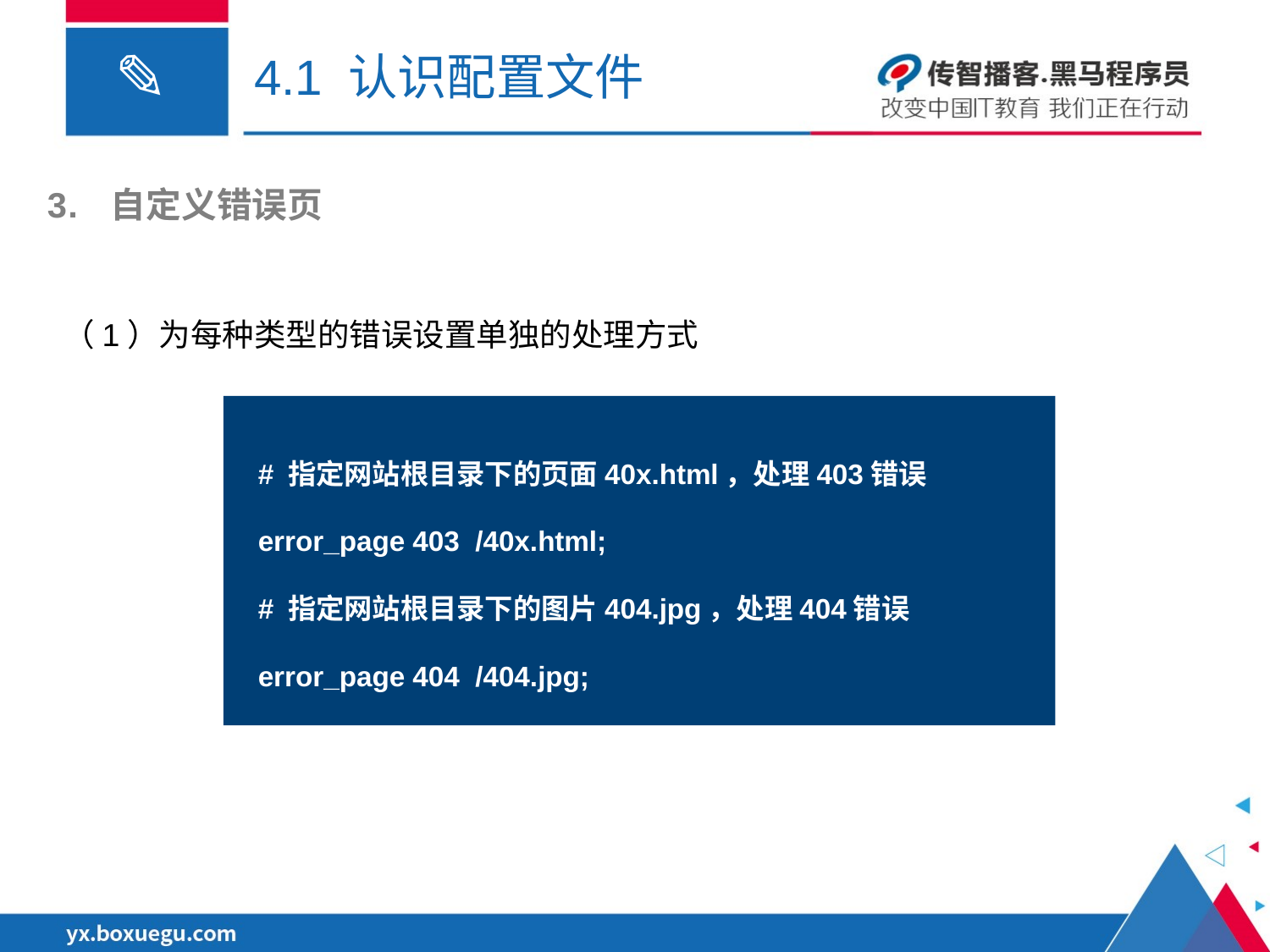

# 4.1 认识配置文件
自定义错误页
（1）为每种类型的错误设置单独的处理方式

# 指定网站根目录下的页面40x.html，处理403错误
error_page 403  /40x.html;
# 指定网站根目录下的图片404.jpg，处理404错误
error_page 404  /404.jpg;